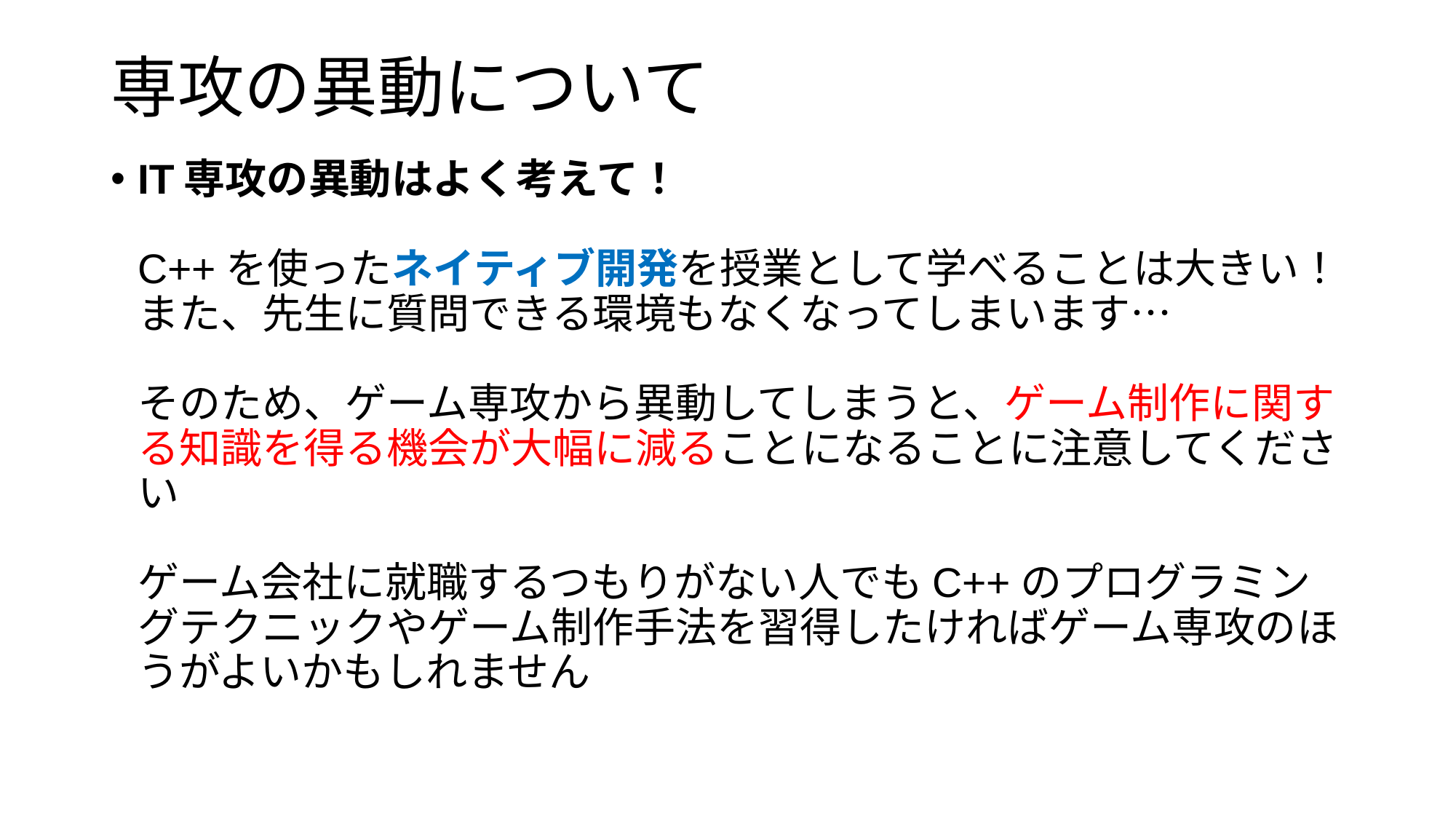

# 専攻の異動について
IT専攻の異動はよく考えて！
C++を使ったネイティブ開発を授業として学べることは大きい！
また、先生に質問できる環境もなくなってしまいます…
そのため、ゲーム専攻から異動してしまうと、ゲーム制作に関する知識を得る機会が大幅に減ることになることに注意してください
ゲーム会社に就職するつもりがない人でもC++のプログラミングテクニックやゲーム制作手法を習得したければゲーム専攻のほうがよいかもしれません